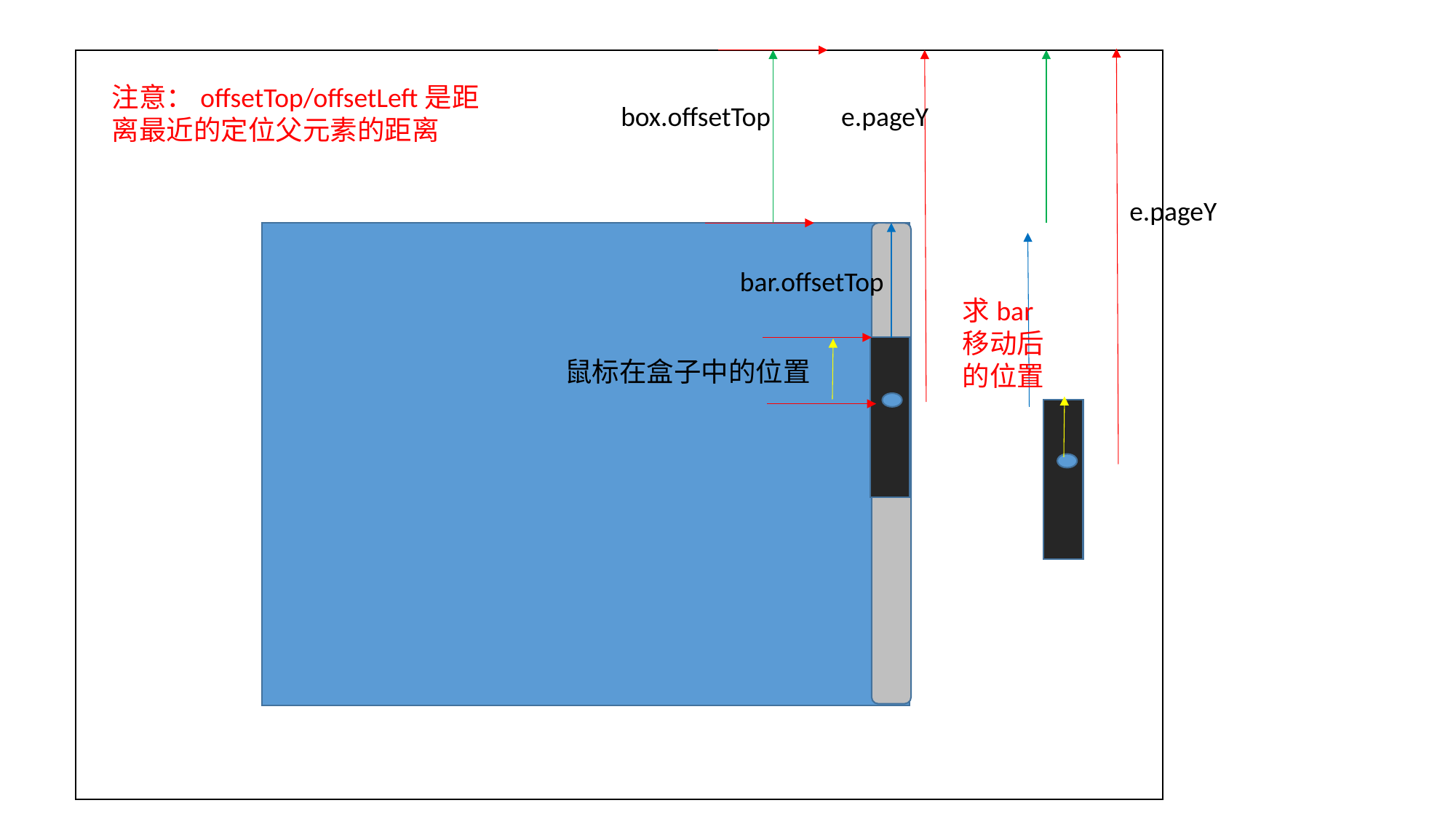

注意：offsetTop/offsetLeft是距离最近的定位父元素的距离
box.offsetTop
e.pageY
e.pageY

bar.offsetTop
求bar移动后的位置

鼠标在盒子中的位置